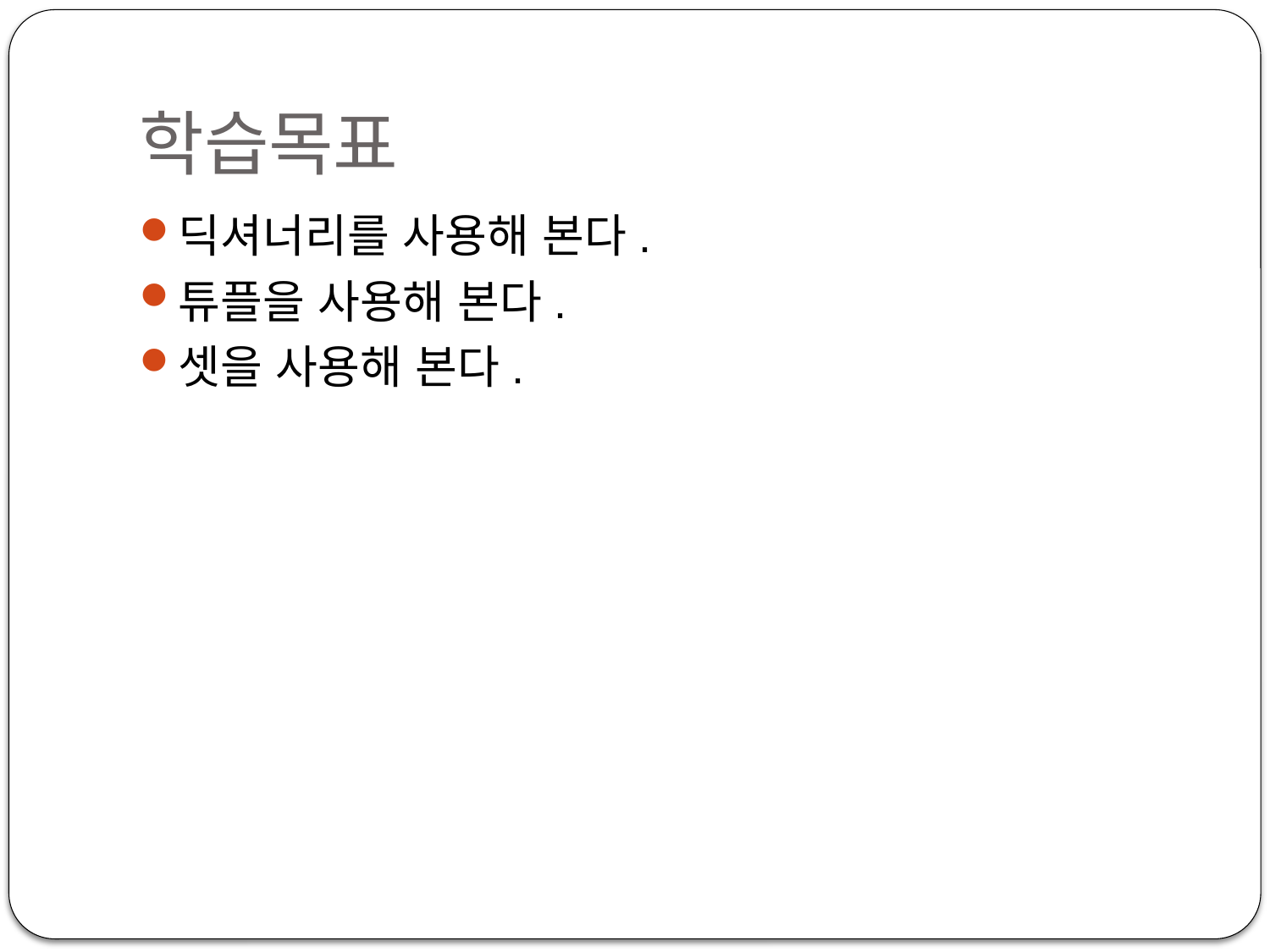

# 학습목표
딕셔너리를 사용해 본다.
튜플을 사용해 본다.
셋을 사용해 본다.